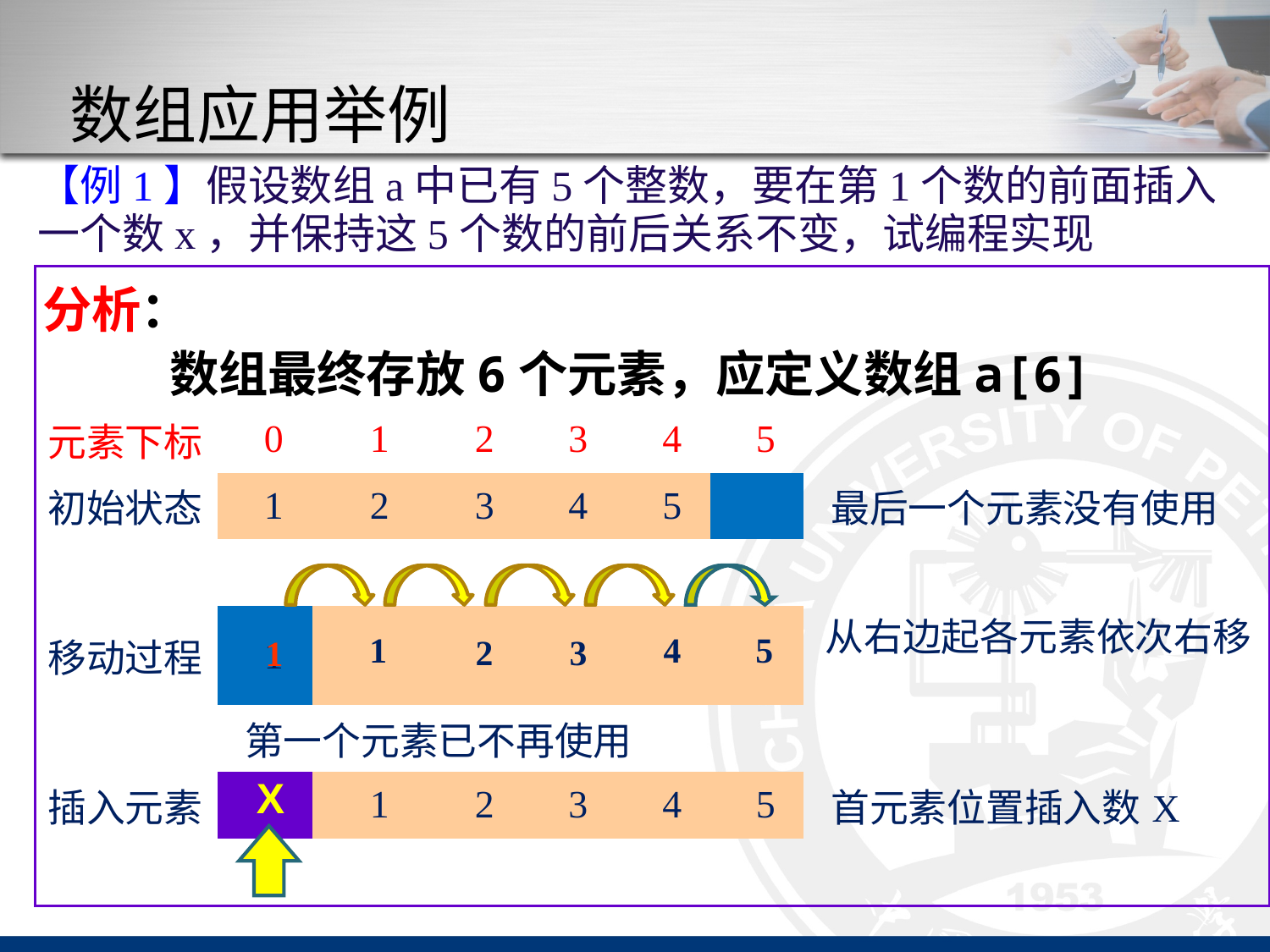

# 数组应用举例
【例1】假设数组a中已有5个整数，要在第1个数的前面插入一个数x，并保持这5个数的前后关系不变，试编程实现
分析：
	数组最终存放6个元素，应定义数组a[6]
| 元素下标 | 0 | 1 | 2 | 3 | 4 | 5 |  |
| --- | --- | --- | --- | --- | --- | --- | --- |
| 初始状态 | 1 | 2 | 3 | 4 | 5 |  | 最后一个元素没有使用 |
|  |  |  |  |  |  |  |  |
| 移动过程 | 1 | 2 | 3 | 4 | 5 |  | 从右边起各元素依次右移 |
|  | 第一个元素已不再使用 |  |  |  |  |  |  |
| 插入元素 |  | 1 | 2 | 3 | 4 | 5 | 首元素位置插入数X |

1
4
5
2
3
1
X